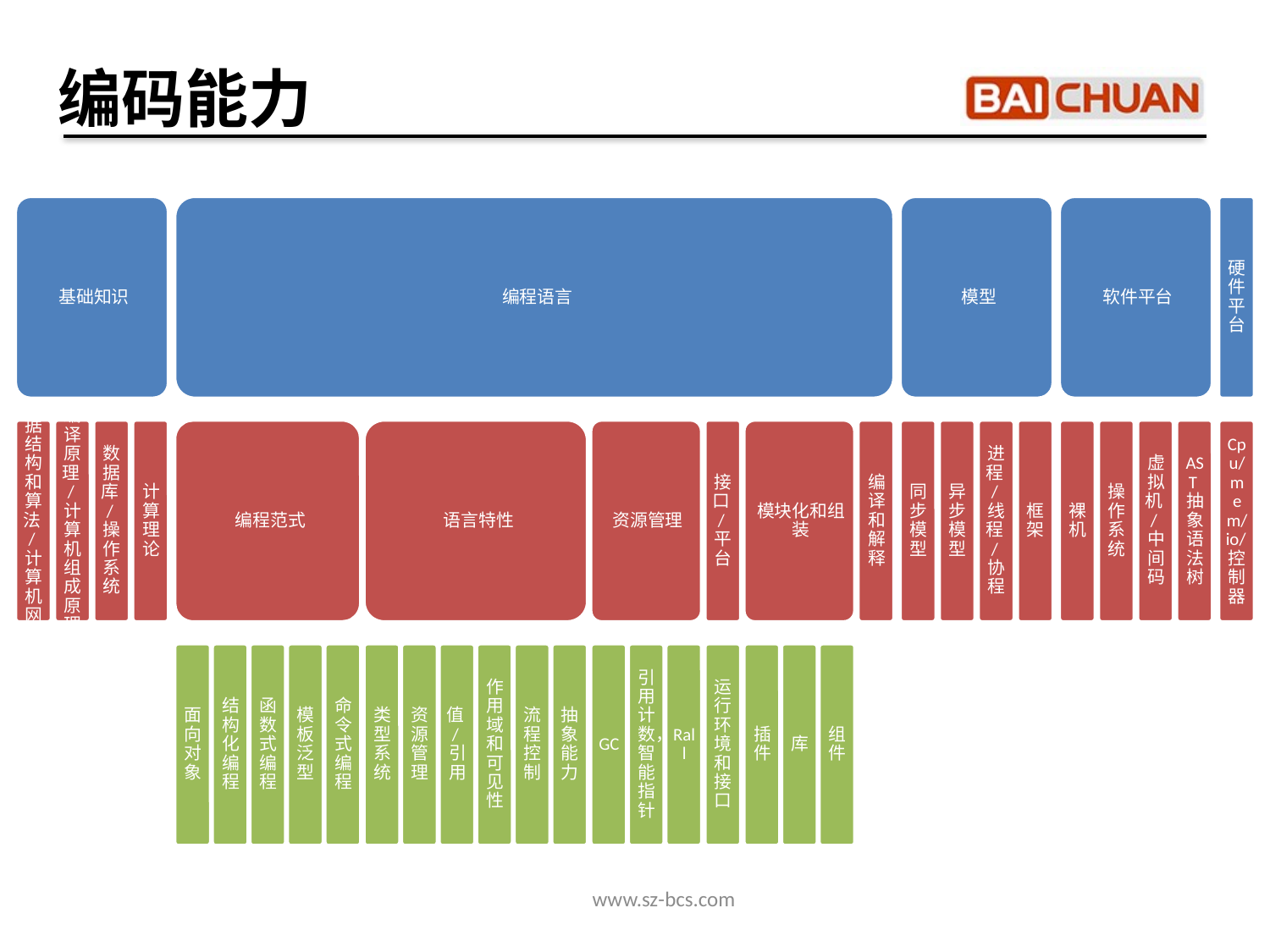

编码能力
基础知识
数据结构和算法/计算机网络
编译原理/计算机组成原理
数据库/操作系统
计算理论
编程语言
编程范式
面向对象
结构化编程
函数式编程
模板泛型
命令式编程
语言特性
类型系统
资源管理
值/引用
作用域和可见性
流程控制
抽象能力
资源管理
GC
引用计数，智能指针
Rall
接口/平台
运行环境和接口
模块化和组装
插件
库
组件
编译和解释
模型
同步模型
异步模型
进程/线程/协程
框架
软件平台
裸机
操作系统
虚拟机/中间码
AST抽象语法树
硬件平台
Cpu/mem/io/控制器
www.sz-bcs.com